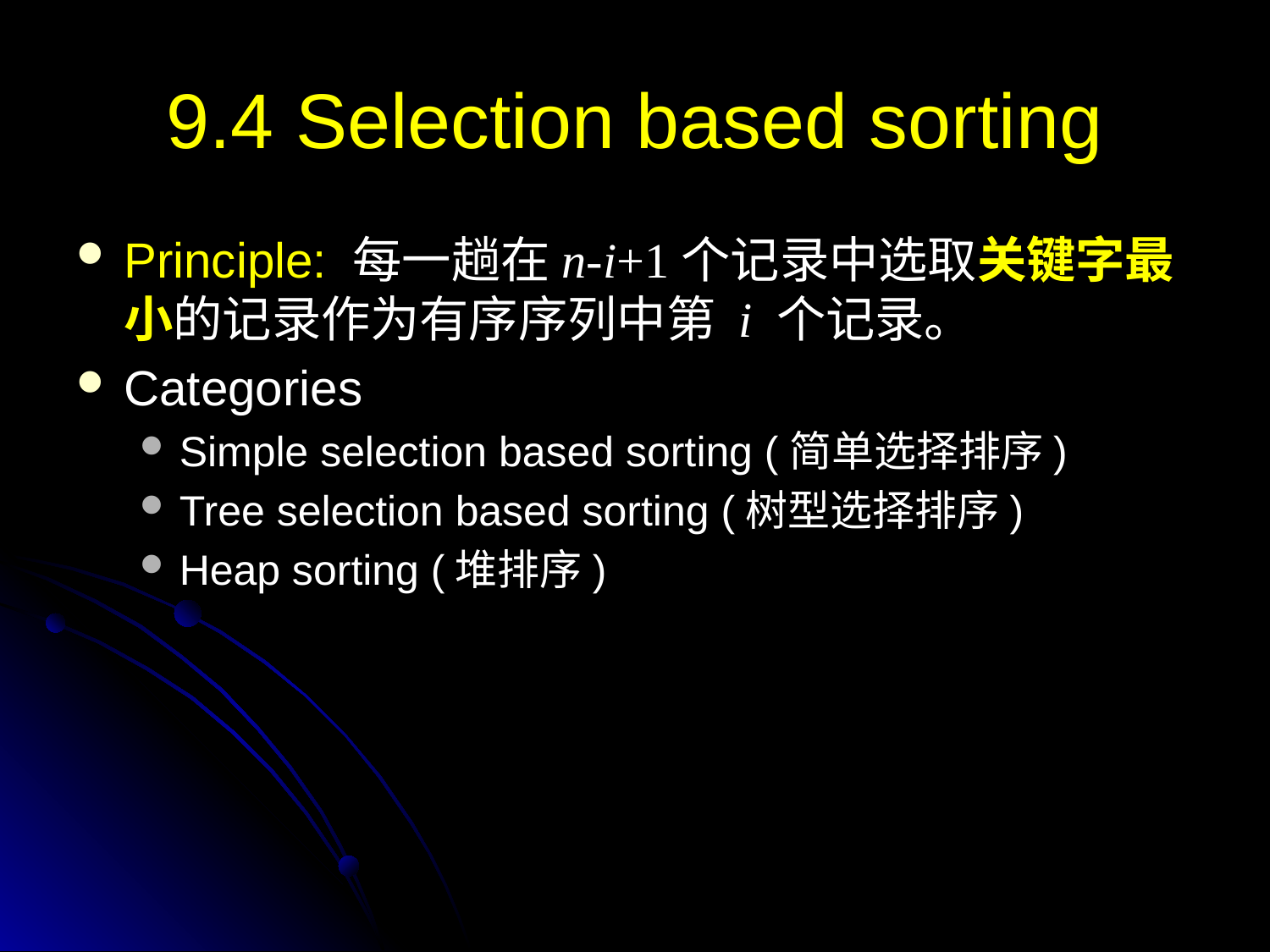

# 9.4 Selection based sorting
Principle: 每一趟在n-i+1个记录中选取关键字最小的记录作为有序序列中第 i 个记录。
Categories
Simple selection based sorting (简单选择排序)
Tree selection based sorting (树型选择排序)
Heap sorting (堆排序)